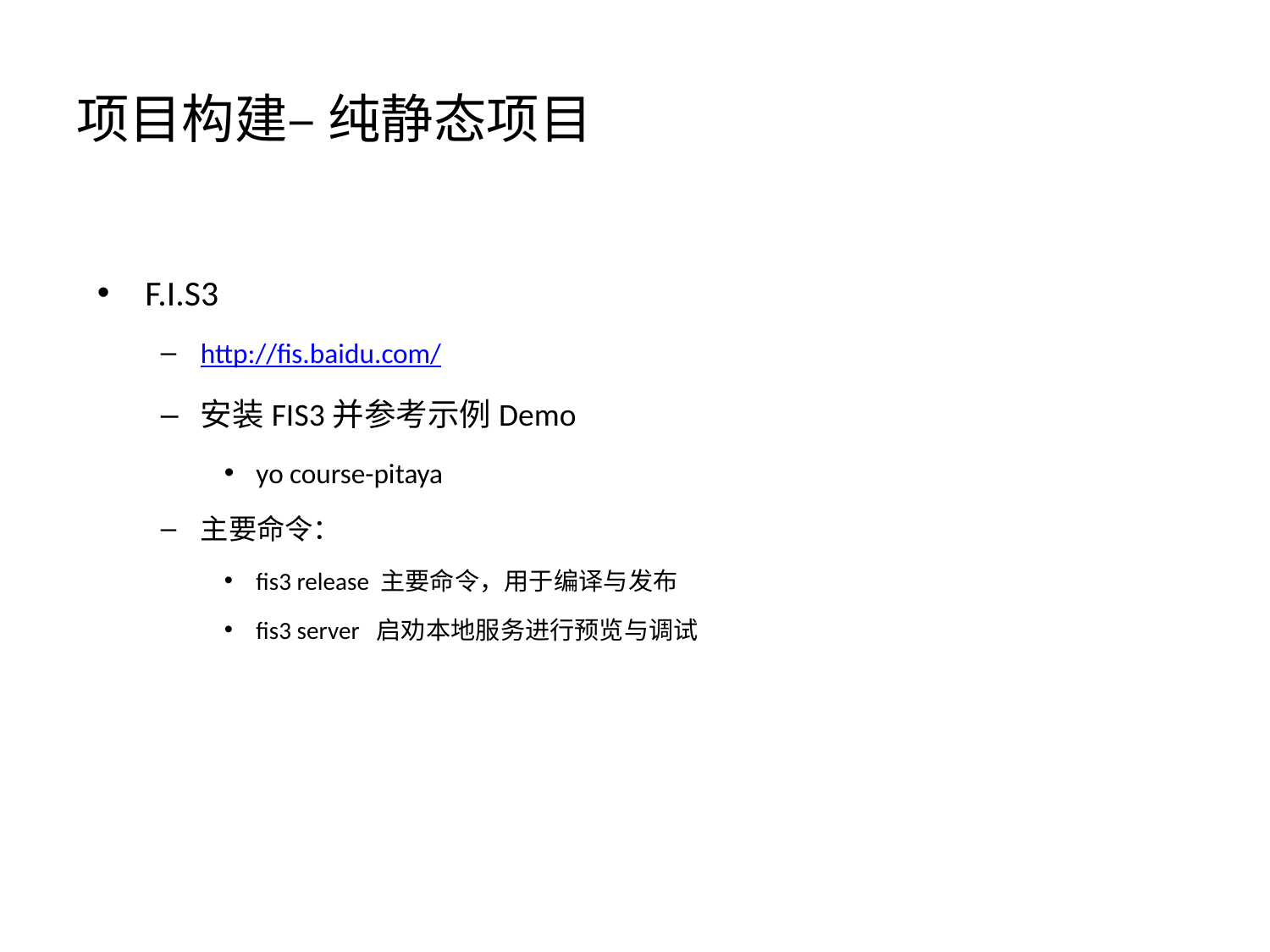

# 项目构建– 纯静态项目

F.I.S3
http://fis.baidu.com/
安装FIS3并参考示例Demo
yo course-pitaya
主要命令：
fis3 release 主要命令，用于编译与发布
fis3 server  启劝本地服务进行预览与调试